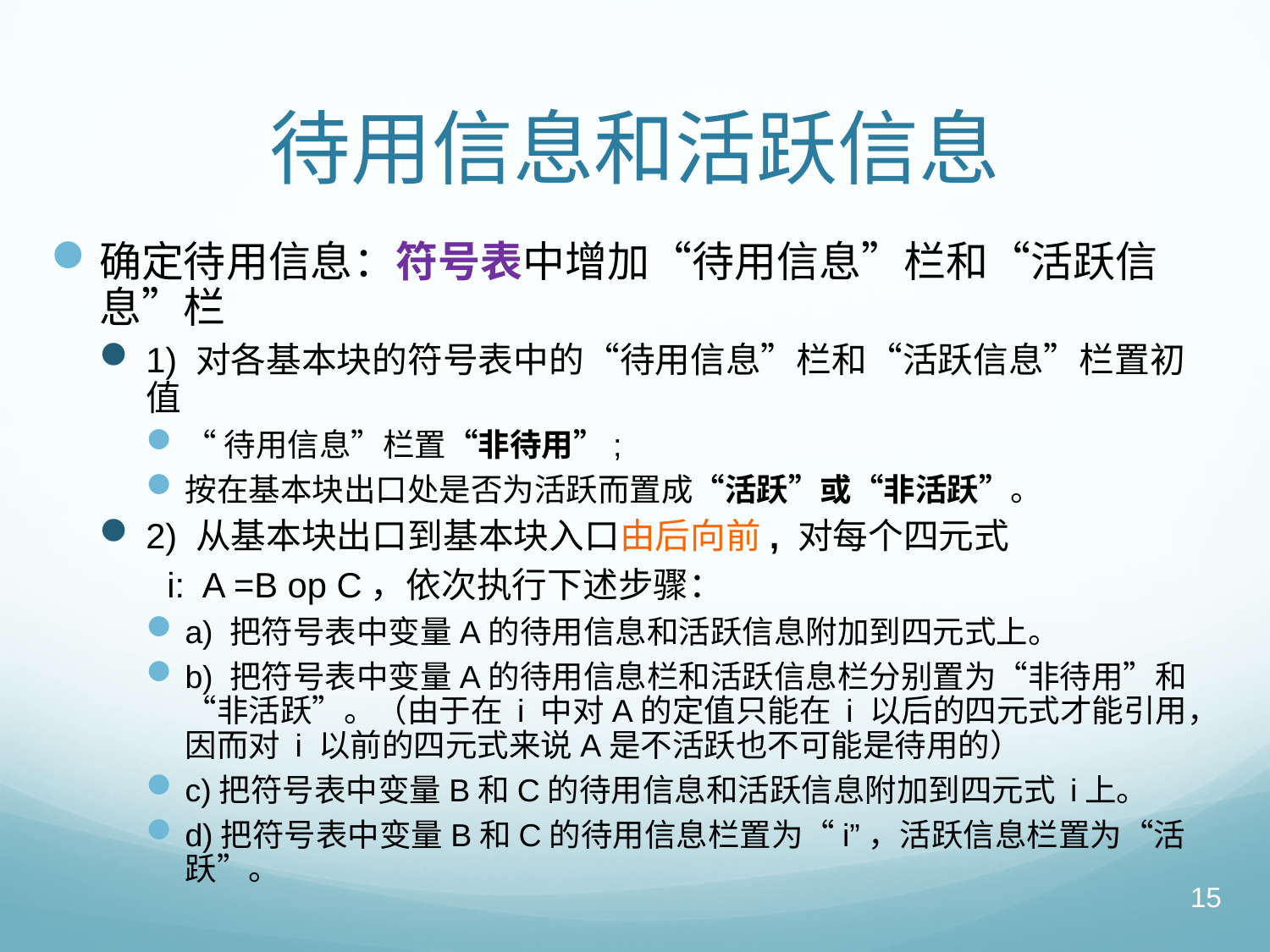

# 待用信息和活跃信息
确定待用信息：符号表中增加“待用信息”栏和“活跃信息”栏
1) 对各基本块的符号表中的“待用信息”栏和“活跃信息”栏置初值
“待用信息”栏置“非待用”;
按在基本块出口处是否为活跃而置成“活跃”或“非活跃”。
2) 从基本块出口到基本块入口由后向前, 对每个四元式
       i:  A =B op C，依次执行下述步骤：
a) 把符号表中变量A的待用信息和活跃信息附加到四元式上。
b) 把符号表中变量A的待用信息栏和活跃信息栏分别置为“非待用”和“非活跃”。（由于在 i 中对A的定值只能在 i 以后的四元式才能引用，因而对 i 以前的四元式来说A是不活跃也不可能是待用的）
c)把符号表中变量B和C的待用信息和活跃信息附加到四元式 i上。
d)把符号表中变量B和C的待用信息栏置为“i”，活跃信息栏置为“活跃”。
15